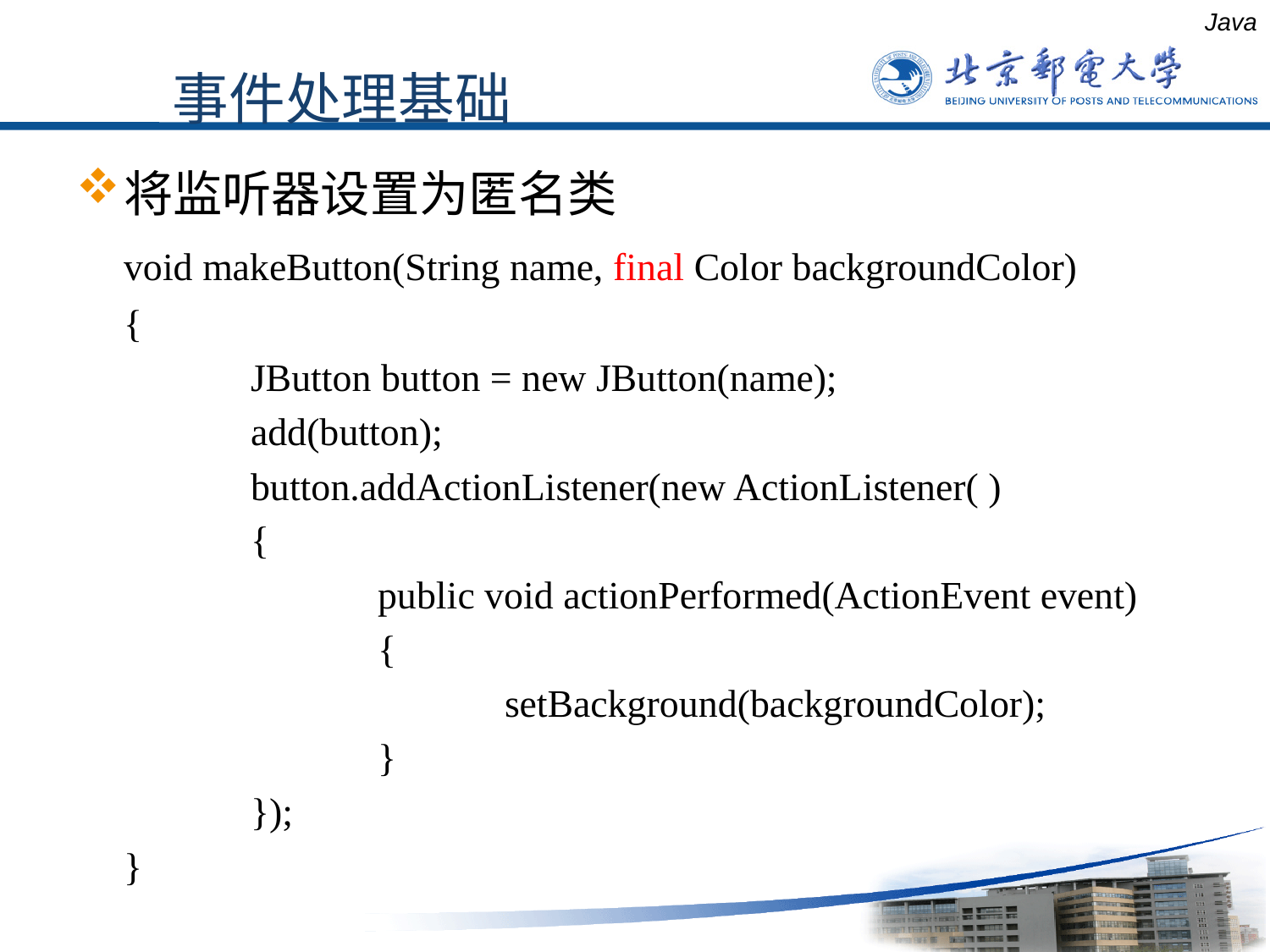

Java
事件处理基础
将监听器设置为匿名类
	void makeButton(String name, final Color backgroundColor)
	{
		JButton button = new JButton(name);
   		add(button);
		button.addActionListener(new ActionListener( )
		{
			public void actionPerformed(ActionEvent event)
			{
				setBackground(backgroundColor);
			}
		});
	}